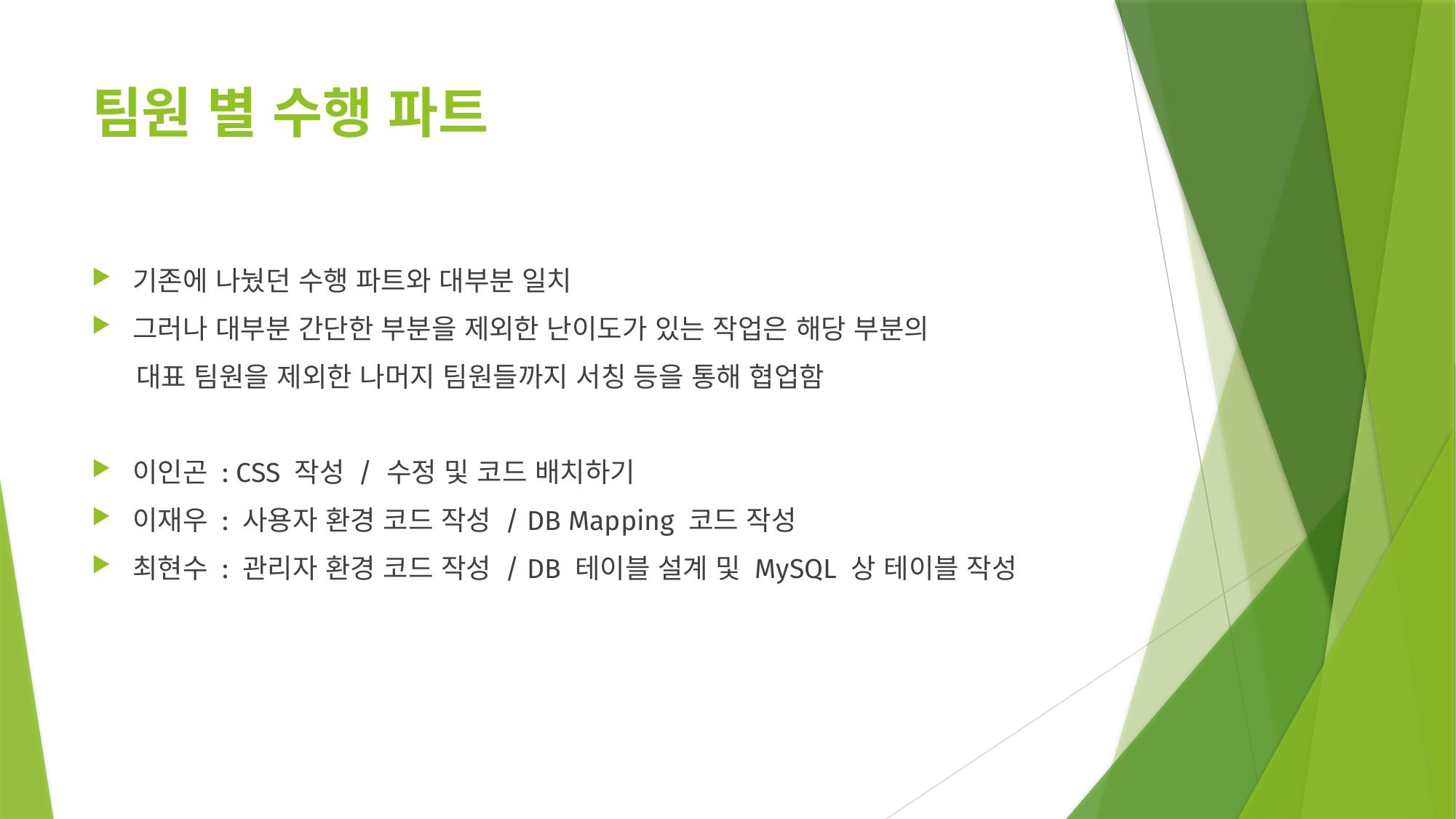

# 팀원 별 수행 파트
기존에 나눴던 수행 파트와 대부분 일치
그러나 대부분 간단한 부분을 제외한 난이도가 있는 작업은 해당 부분의
     대표 팀원을 제외한 나머지 팀원들까지 서칭 등을 통해 협업함

이인곤 : CSS 작성 / 수정 및 코드 배치하기
이재우 : 사용자 환경 코드 작성 / DB Mapping 코드 작성
최현수 : 관리자 환경 코드 작성 / DB 테이블 설계 및 MySQL 상 테이블 작성